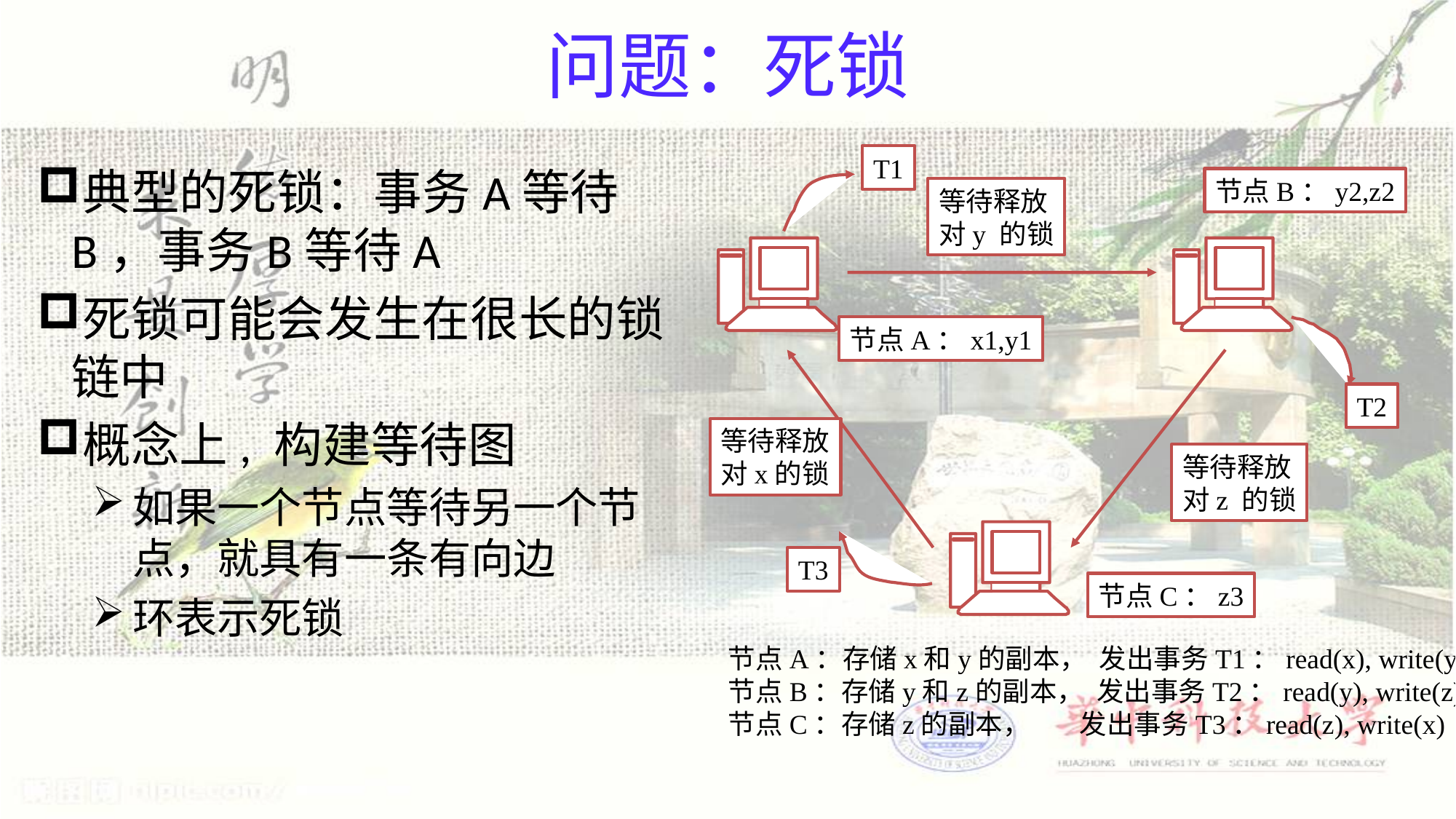

# 问题：死锁
T1
典型的死锁：事务A等待B，事务B等待A
死锁可能会发生在很长的锁链中
概念上, 构建等待图
如果一个节点等待另一个节点，就具有一条有向边
环表示死锁
节点B：y2,z2

等待释放
对y 的锁

节点A：x1,y1

T2
等待释放
对x的锁
等待释放
对z 的锁

T3
节点C：z3
节点A：存储x和y的副本，  发出事务T1：read(x), write(y)
节点B：存储y和z的副本，  发出事务T2：read(y), write(z)
节点C：存储z的副本，        发出事务T3：read(z), write(x)